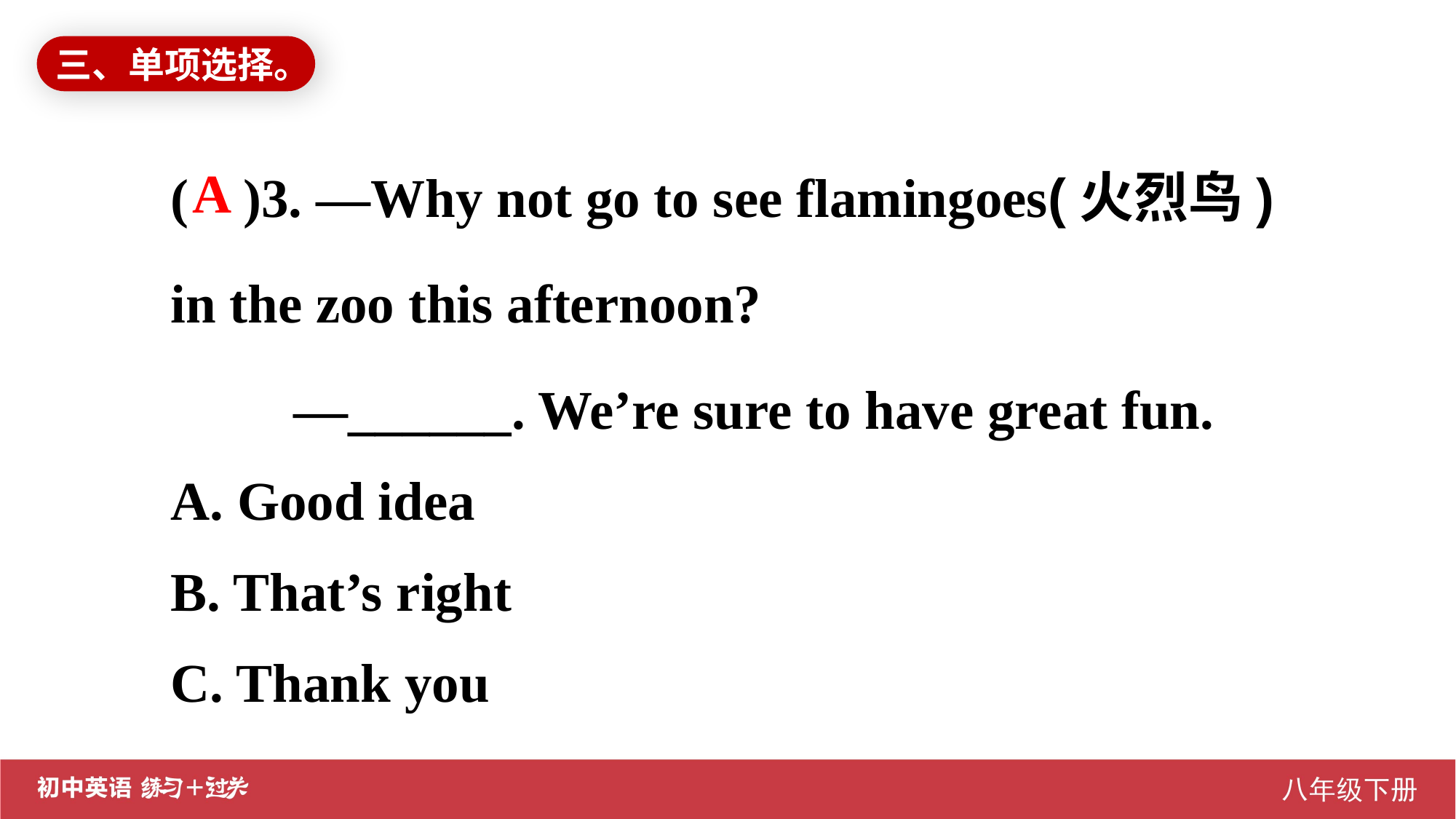

三、单项选择。
(    )3. —Why not go to see flamingoes(火烈鸟) in the zoo this afternoon?
 	 —______. We’re sure to have great fun.
A. Good idea
B. That’s right
C. Thank you
A